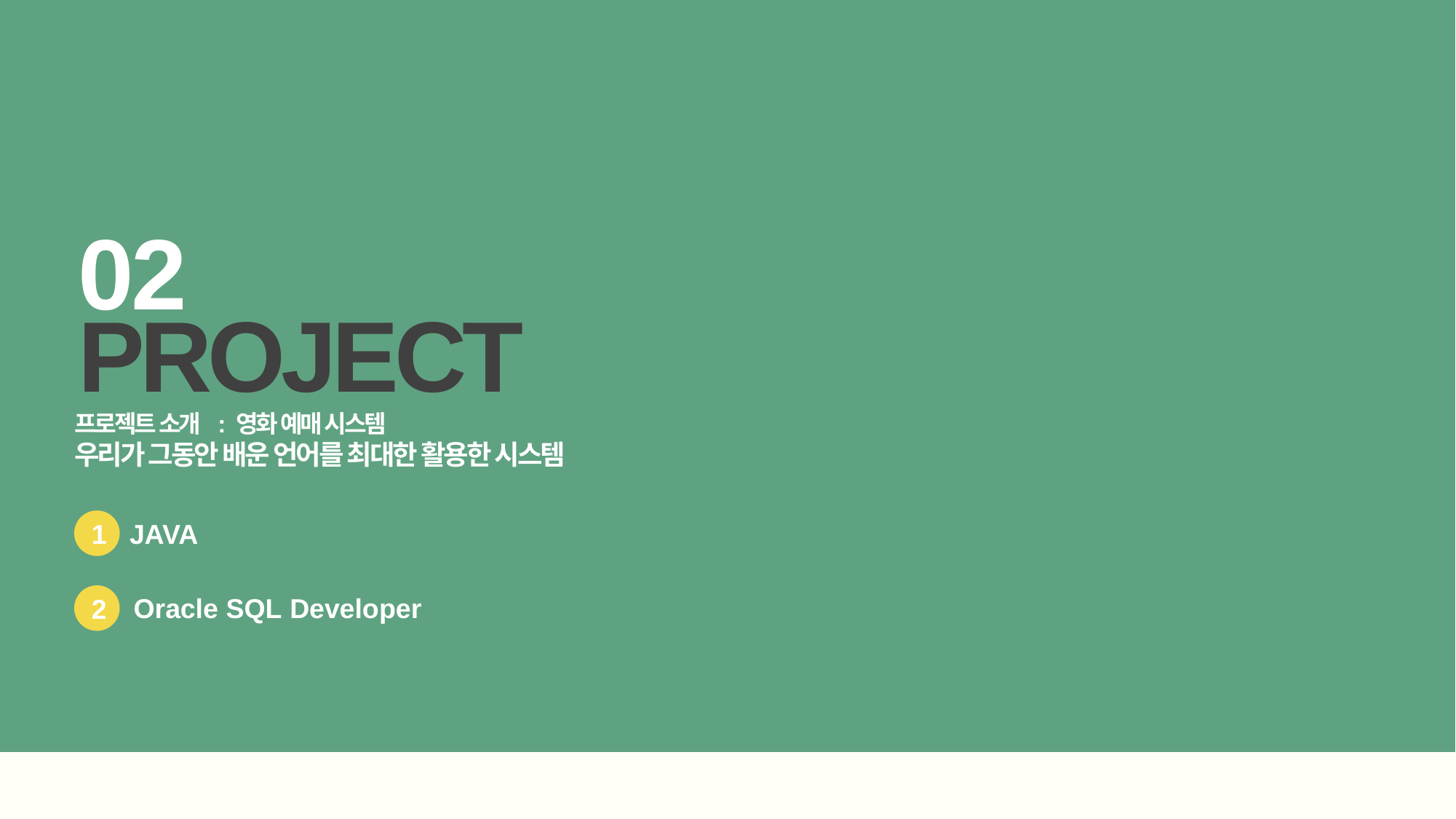

02
PROJECT
프로젝트 소개  : 영화 예매 시스템
우리가 그동안 배운 언어를 최대한 활용한 시스템
1
JAVA
2
Oracle SQL Developer